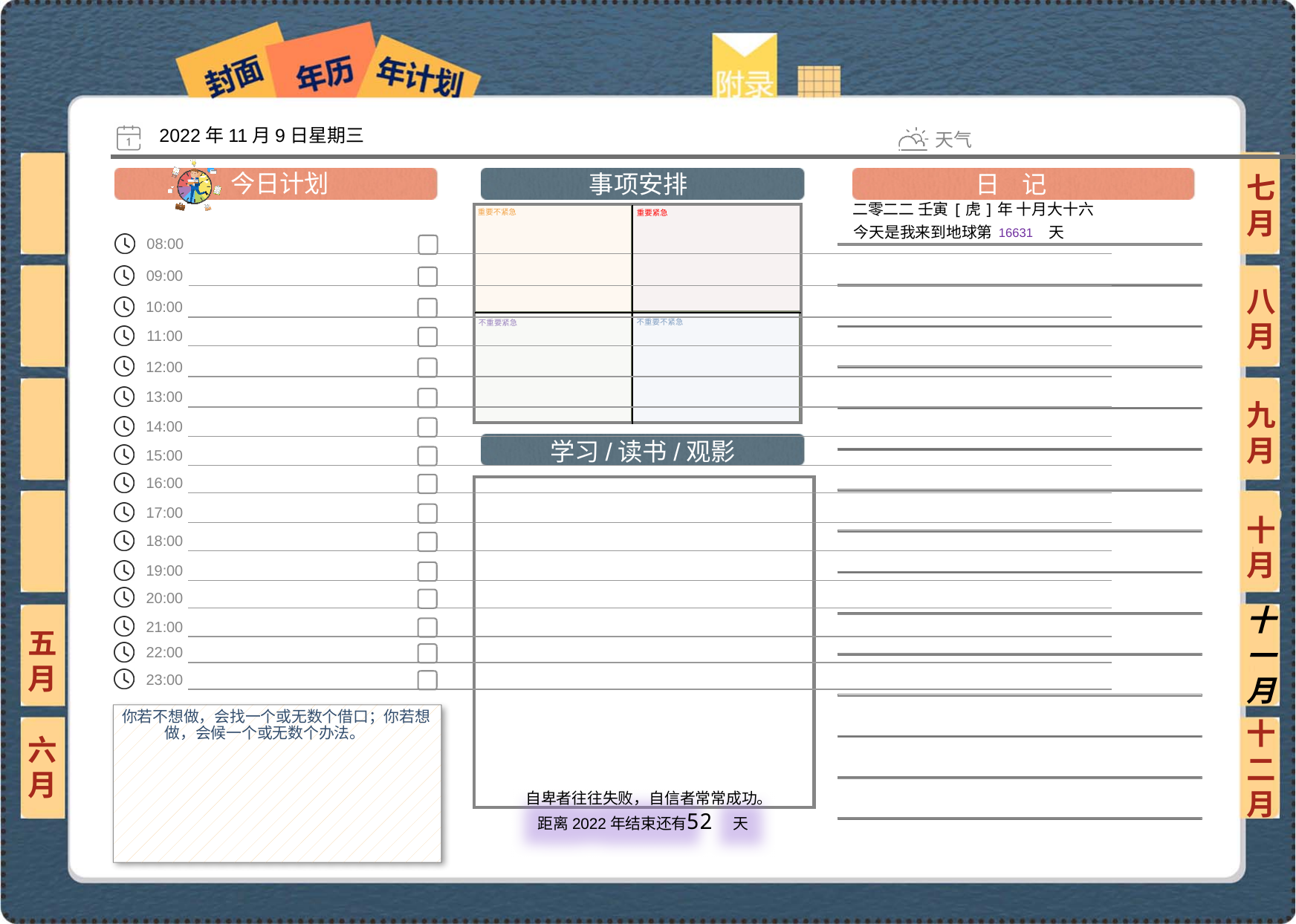

2022年11月9日星期三
七月
二零二二 壬寅[虎]年 十月大十六
16631
八月
九月
十月
十一月
五月
你若不想做，会找一个或无数个借口；你若想做，会候一个或无数个办法。

六月
十二月
52
 自卑者往往失败，自信者常常成功。